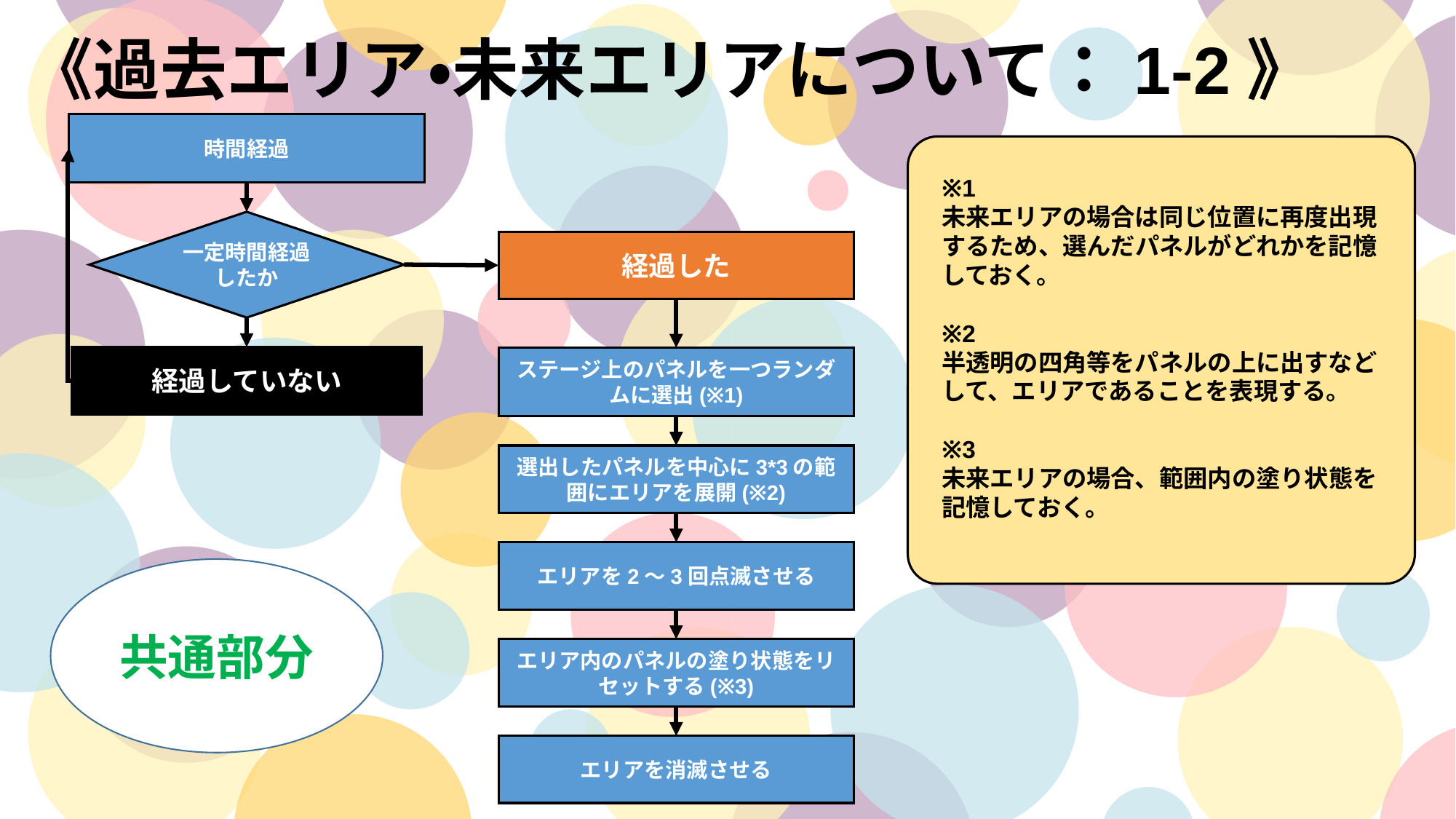

《過去エリア・未来エリアについて：1-2》
時間経過

※1
未来エリアの場合は同じ位置に再度出現
するため、選んだパネルがどれかを記憶
しておく。

※2
半透明の四角等をパネルの上に出すなど
して、エリアであることを表現する。

※3
未来エリアの場合、範囲内の塗り状態を
記憶しておく。
一定時間経過したか
経過した
経過していない
ステージ上のパネルを一つランダムに選出(※1)
選出したパネルを中心に3*3の範囲にエリアを展開(※2)
エリアを2～3回点滅させる
共通部分
エリア内のパネルの塗り状態をリセットする(※3)
エリアを消滅させる